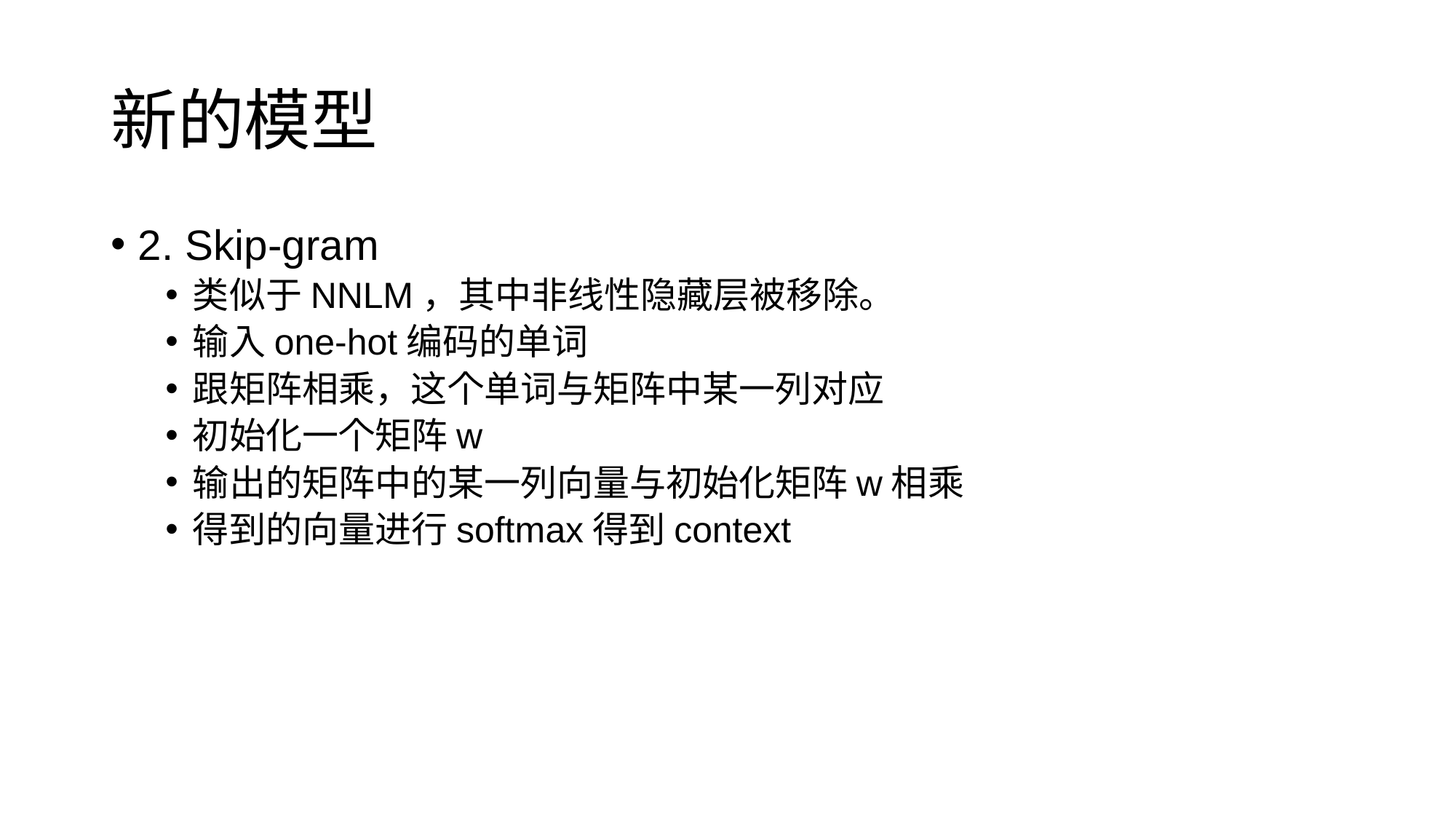

# 新的模型
2. Skip-gram
类似于NNLM，其中非线性隐藏层被移除。
输入one-hot编码的单词
跟矩阵相乘，这个单词与矩阵中某一列对应
初始化一个矩阵w
输出的矩阵中的某一列向量与初始化矩阵w相乘
得到的向量进行softmax得到context